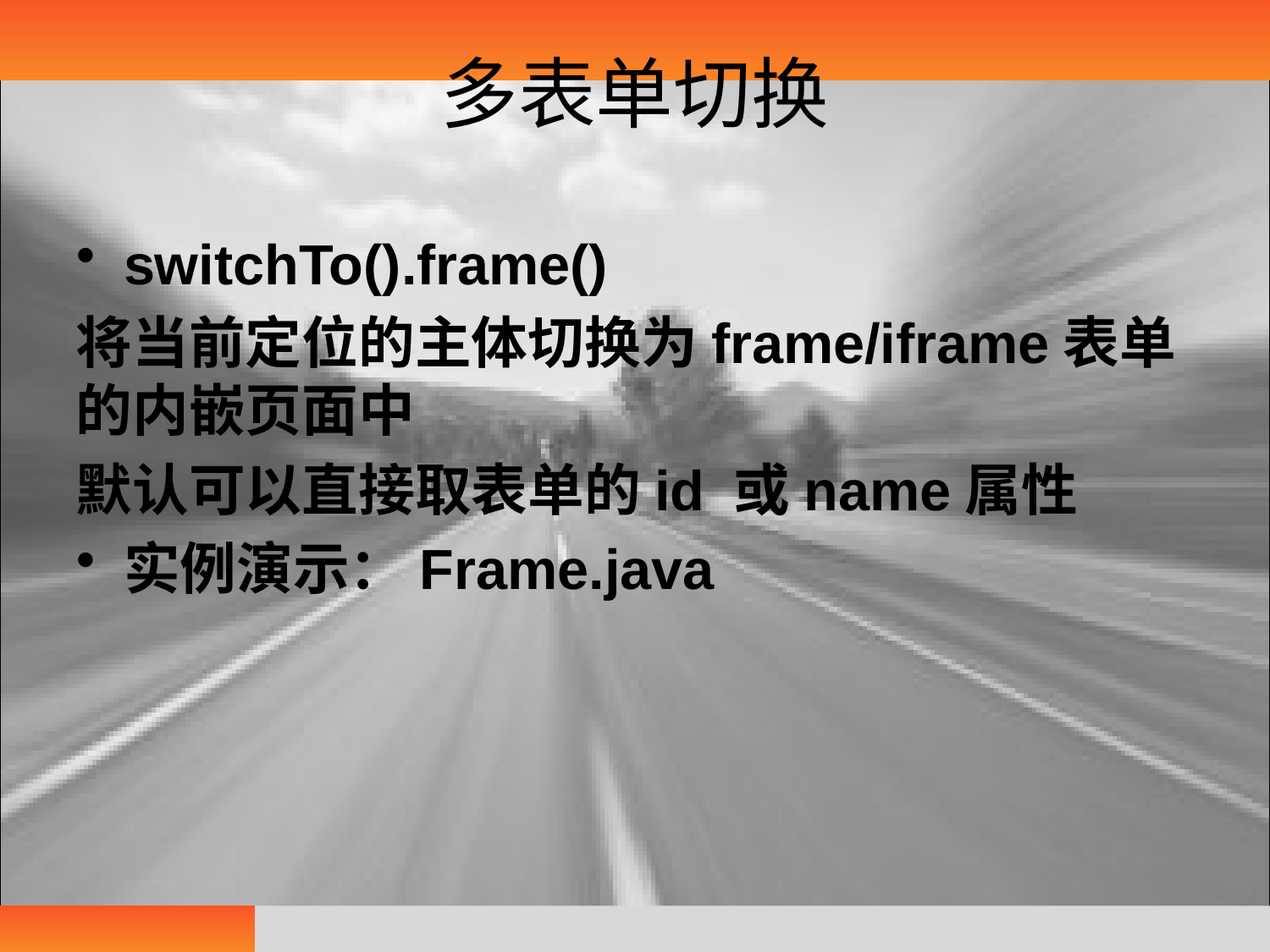

# 多表单切换
switchTo().frame()
将当前定位的主体切换为frame/iframe表单的内嵌页面中
默认可以直接取表单的id 或name属性
实例演示：Frame.java